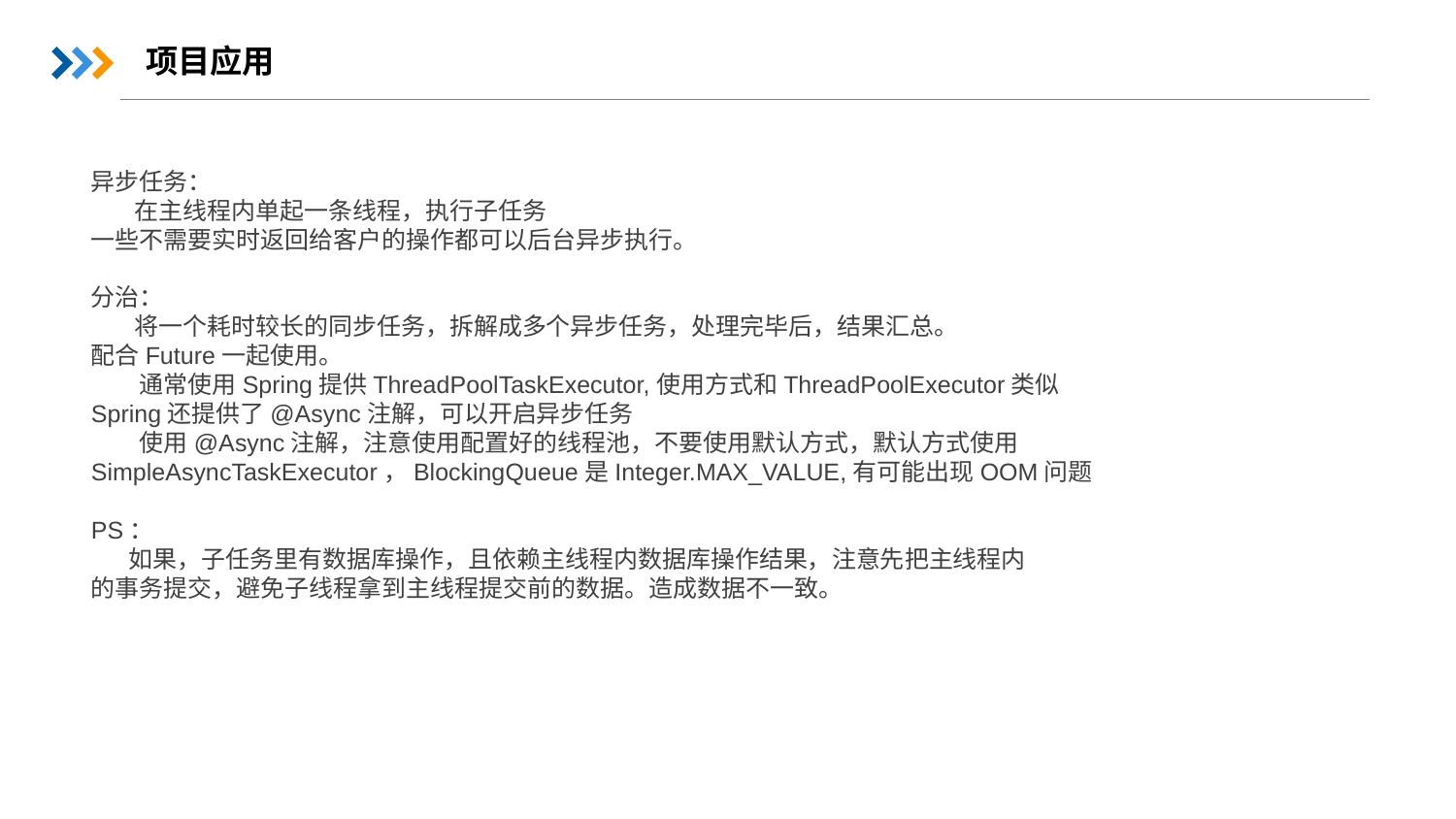

项目应用
异步任务：
       在主线程内单起一条线程，执行子任务
一些不需要实时返回给客户的操作都可以后台异步执行。

分治：
       将一个耗时较长的同步任务，拆解成多个异步任务，处理完毕后，结果汇总。
配合Future一起使用。
        通常使用Spring提供ThreadPoolTaskExecutor,使用方式和ThreadPoolExecutor类似
Spring还提供了@Async注解，可以开启异步任务
        使用@Async注解，注意使用配置好的线程池，不要使用默认方式，默认方式使用
SimpleAsyncTaskExecutor，BlockingQueue是Integer.MAX_VALUE,有可能出现OOM问题

PS：
      如果，子任务里有数据库操作，且依赖主线程内数据库操作结果，注意先把主线程内
的事务提交，避免子线程拿到主线程提交前的数据。造成数据不一致。